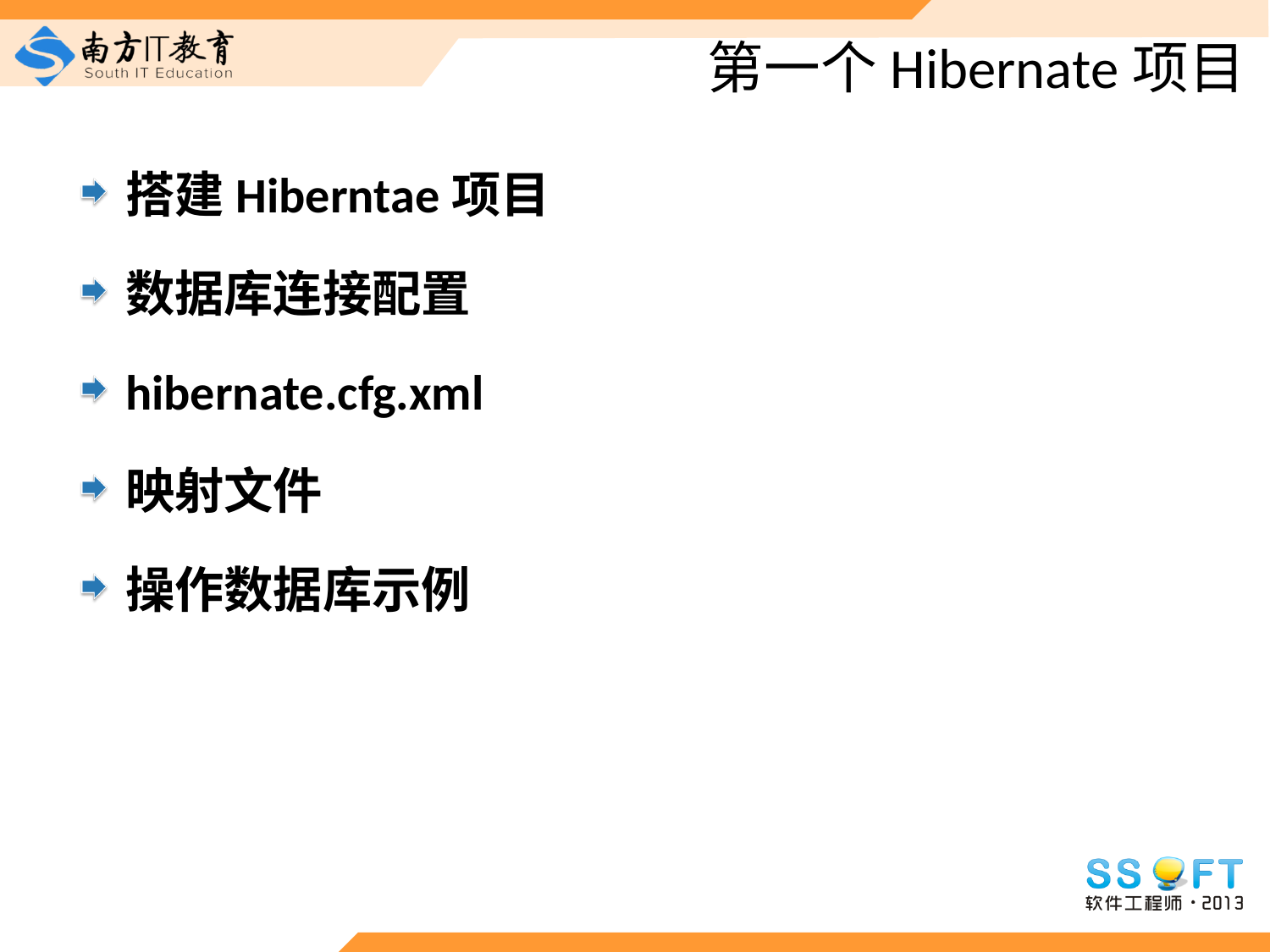

# 第一个Hibernate项目
搭建Hiberntae项目
数据库连接配置
hibernate.cfg.xml
映射文件
操作数据库示例